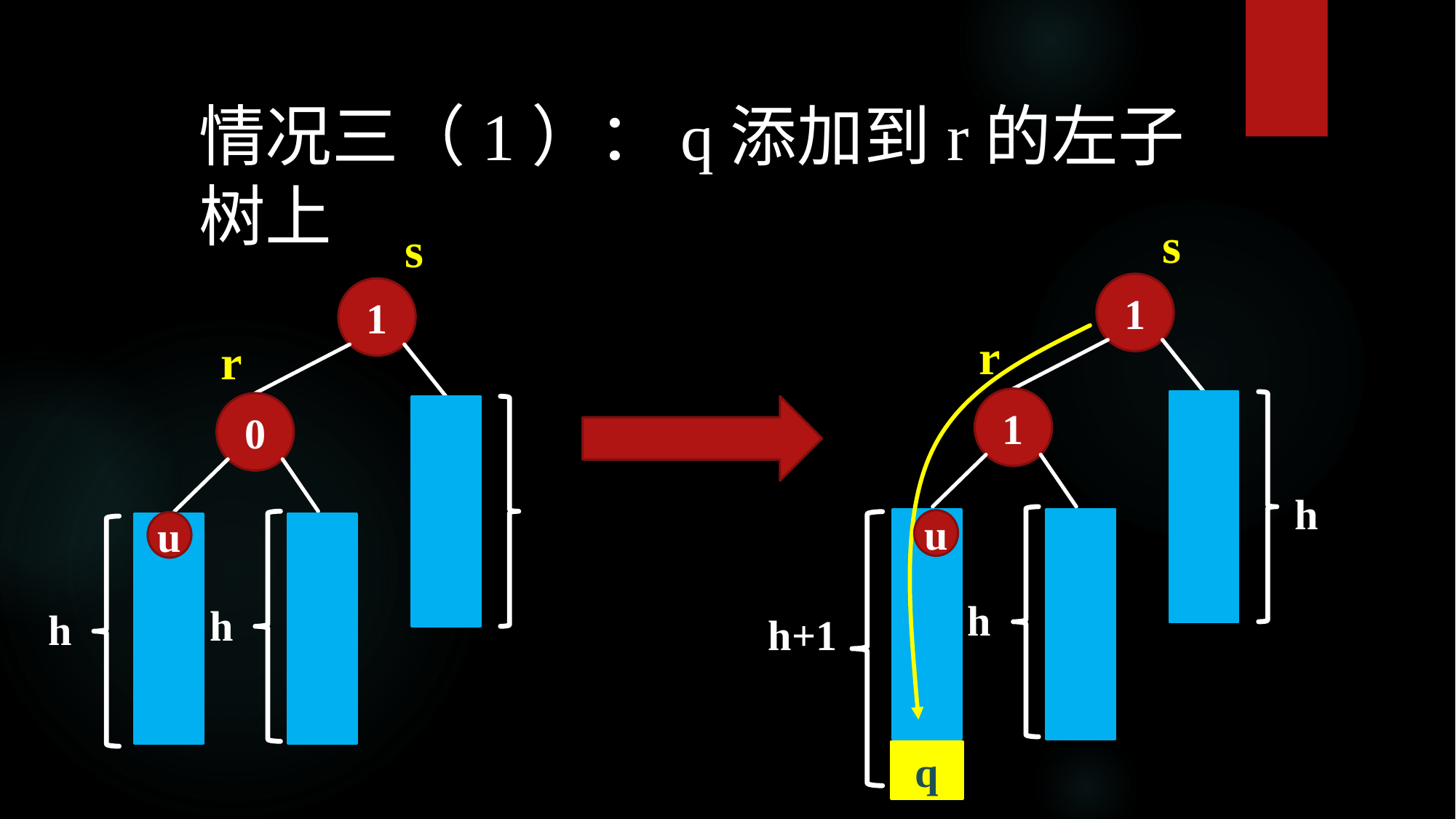

情况三（1）：q添加到r的左子树上
s
s
1
1
r
r

1

0

h

u

u

h
h
h
h+1
q